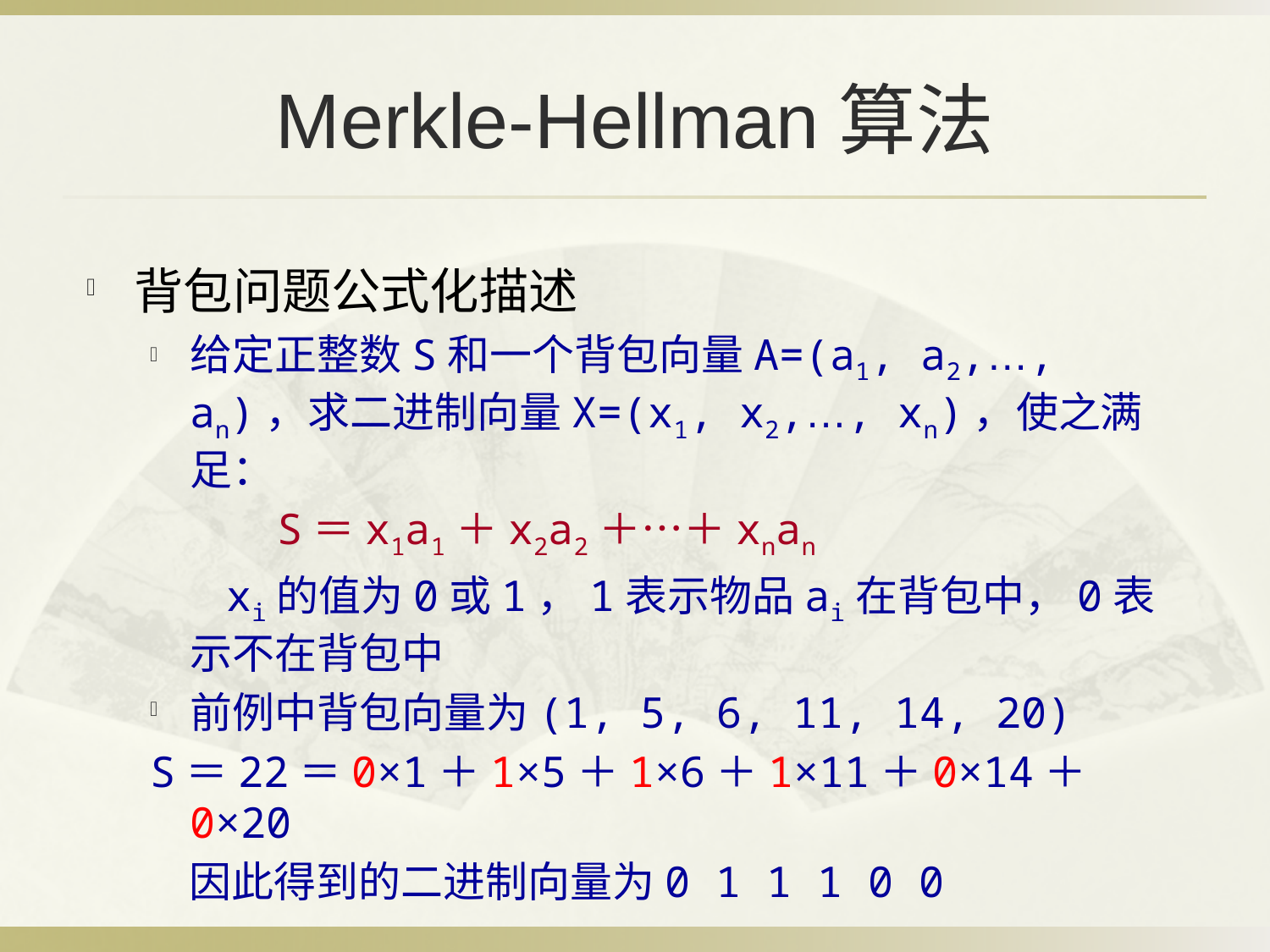

# Merkle-Hellman算法
背包问题公式化描述
给定正整数S和一个背包向量A=(a1, a2,…, an)，求二进制向量X=(x1, x2,…, xn)，使之满足：
     S＝x1a1＋x2a2＋…＋xnan
   xi的值为0或1，1表示物品ai在背包中，0表示不在背包中
前例中背包向量为(1, 5, 6, 11, 14, 20)
S＝22＝0×1＋1×5＋1×6＋1×11＋0×14＋0×20
   因此得到的二进制向量为0 1 1 1 0 0